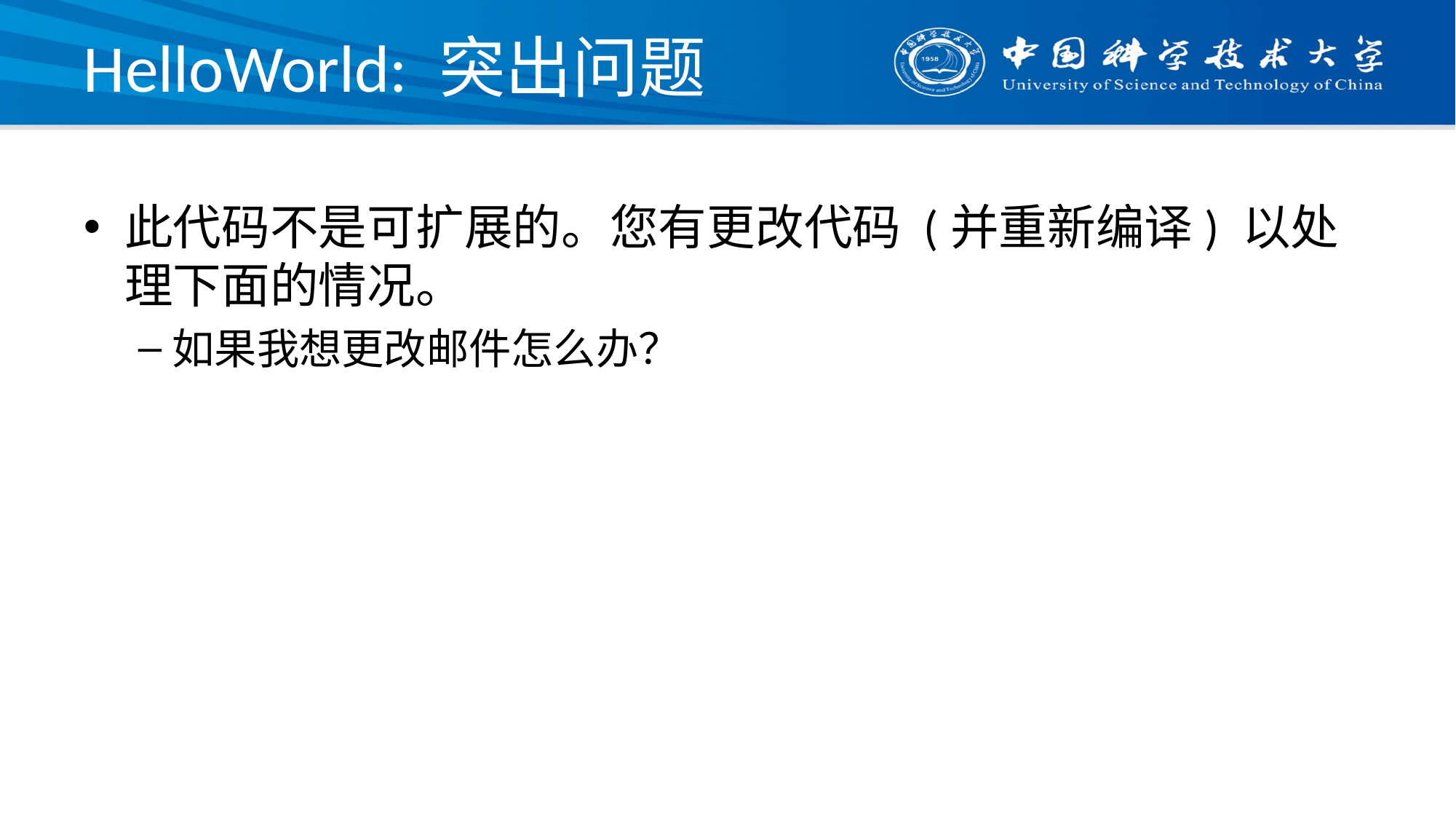

# HelloWorld: 突出问题
此代码不是可扩展的。您有更改代码 (并重新编译) 以处理下面的情况。
如果我想更改邮件怎么办？